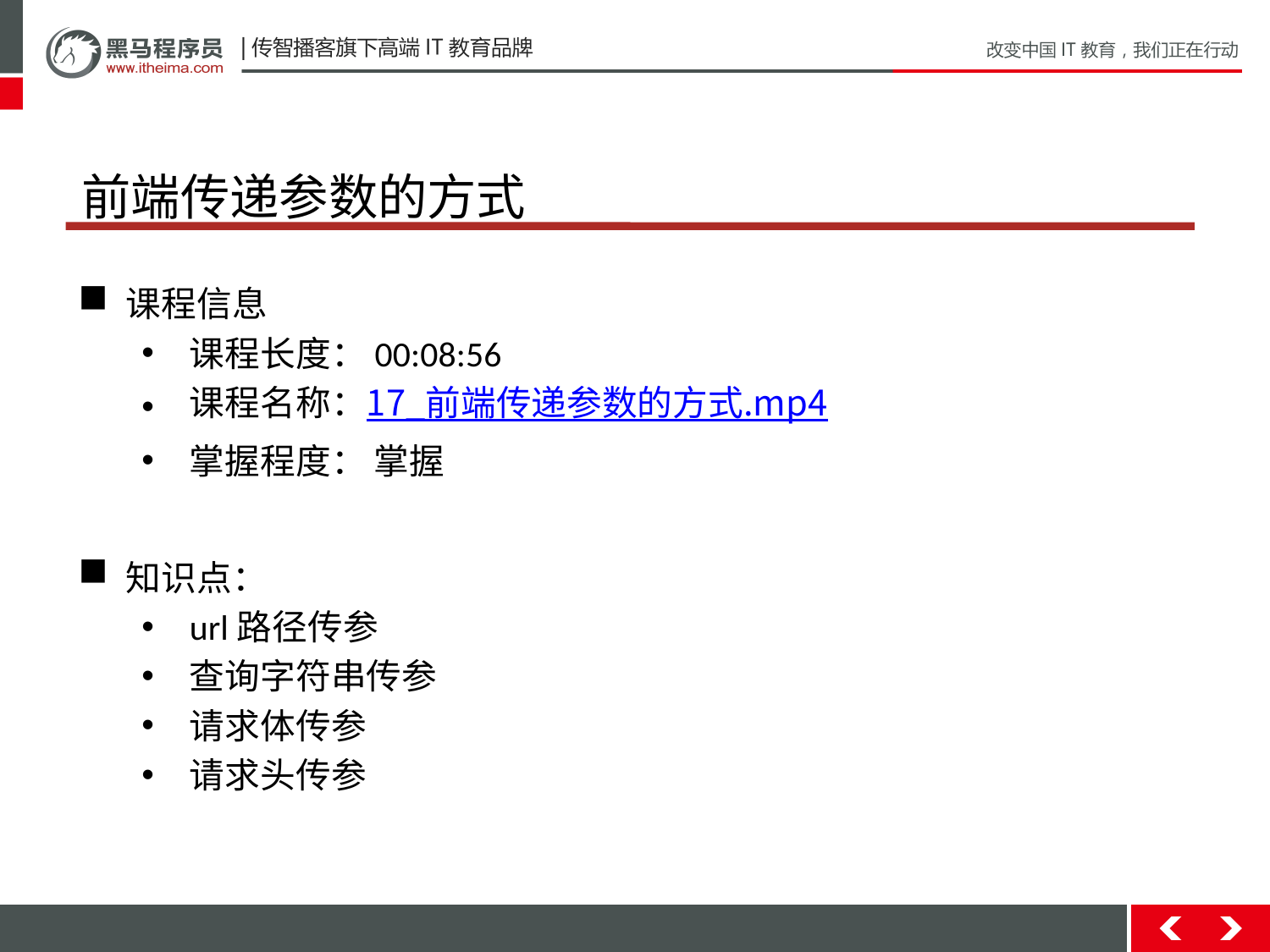

# 前端传递参数的方式

课程信息
课程长度：00:08:56
课程名称：17_前端传递参数的方式.mp4
掌握程度： 掌握

知识点：
url路径传参
查询字符串传参
请求体传参
请求头传参